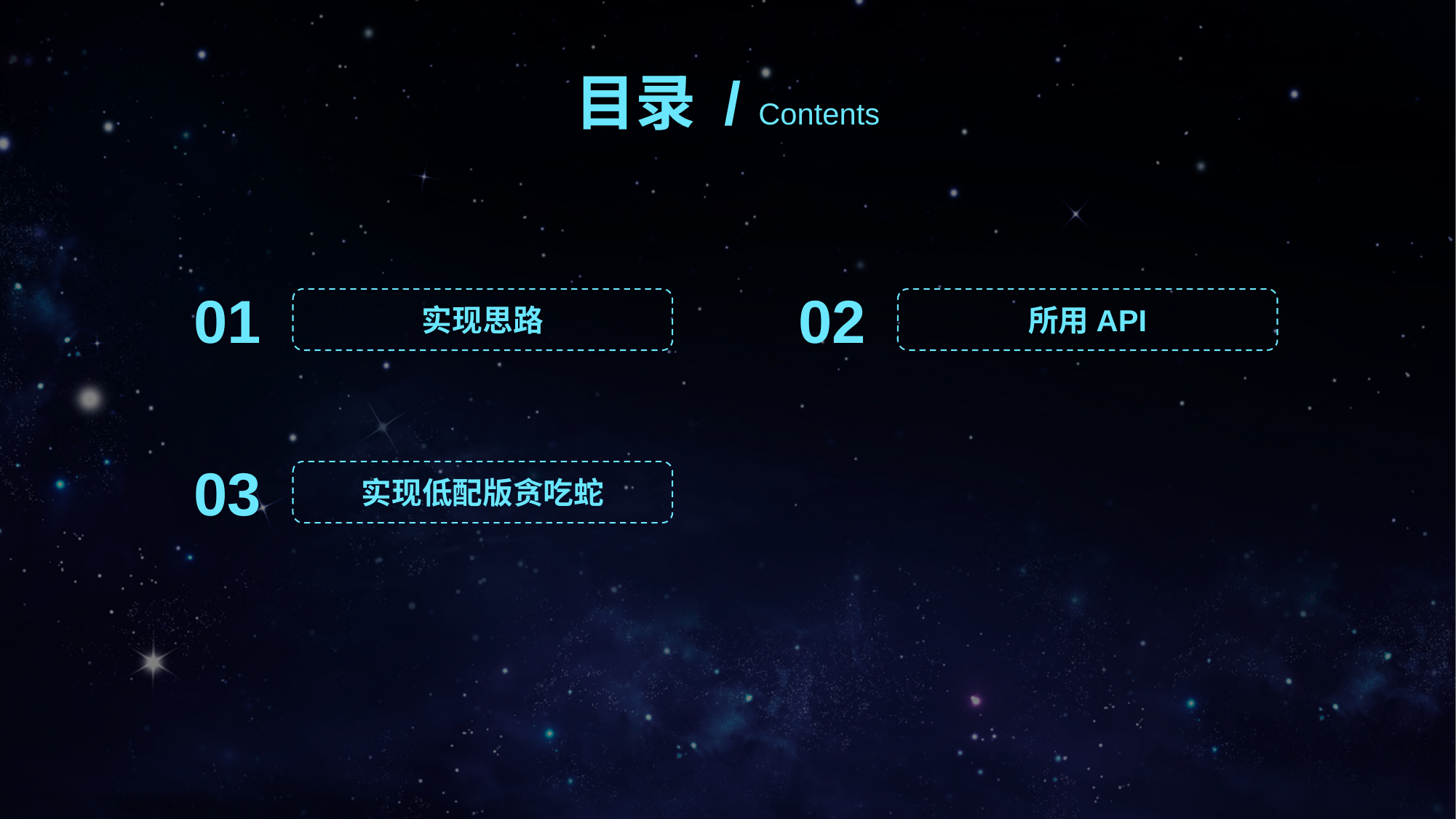

目录 / Contents
01
02
实现思路
所用API
03
实现低配版贪吃蛇